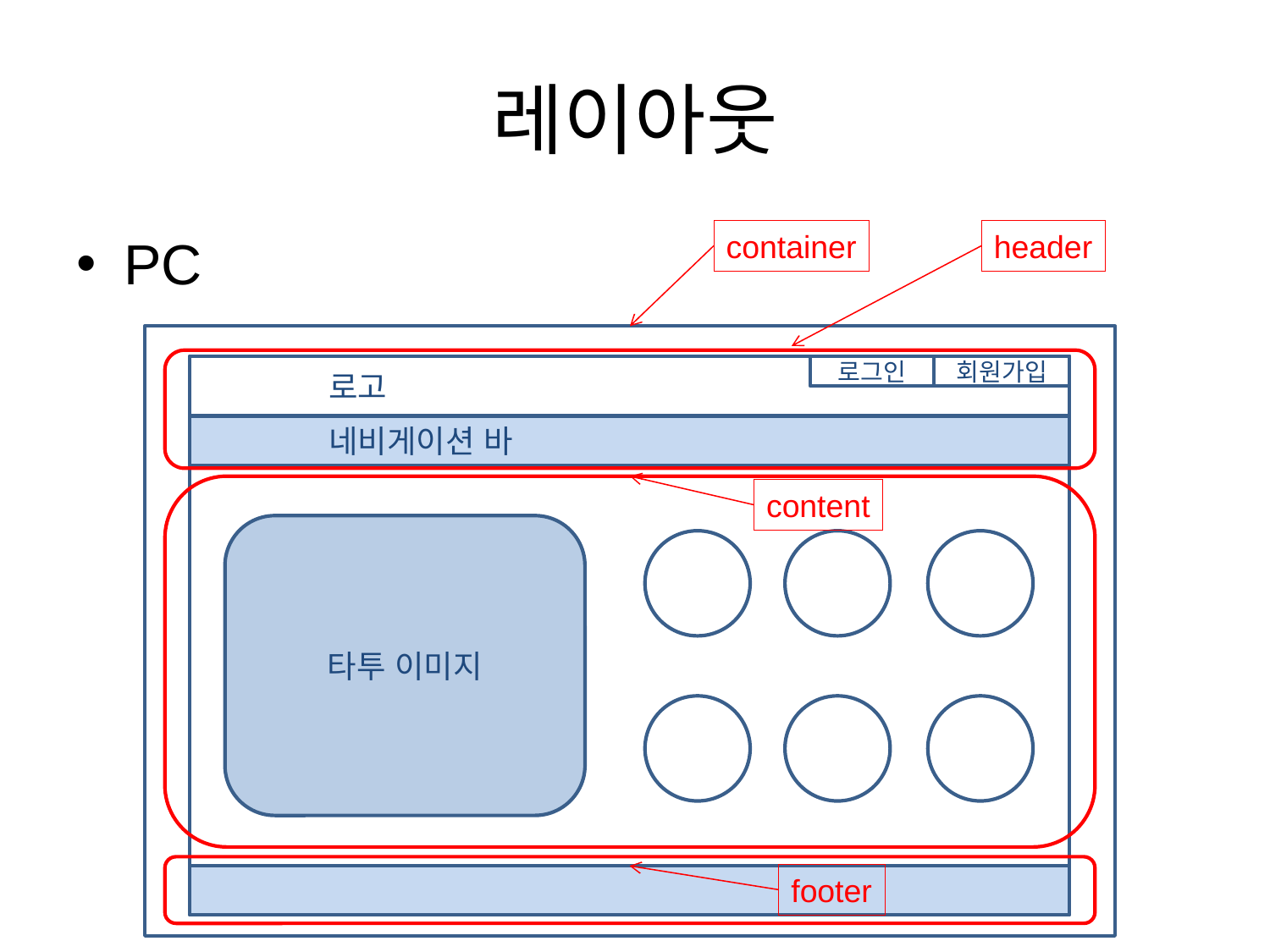

# 레이아웃
container
header
PC

	로고
로그인
회원가입
	네비게이션 바

content
타투 이미지

footer